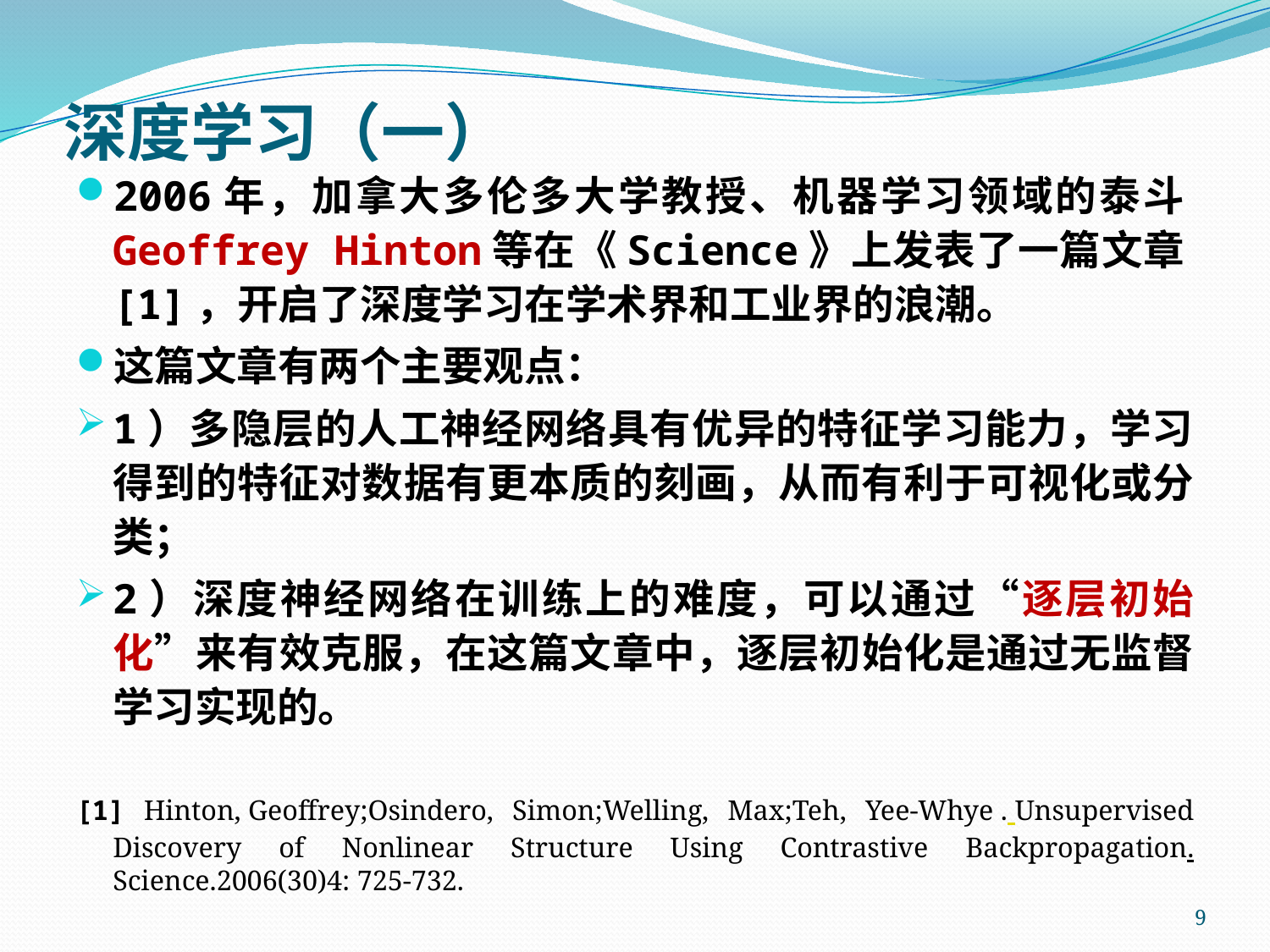

# 深度学习（一）
2006年，加拿大多伦多大学教授、机器学习领域的泰斗Geoffrey Hinton等在《Science》上发表了一篇文章[1]，开启了深度学习在学术界和工业界的浪潮。
这篇文章有两个主要观点：
1）多隐层的人工神经网络具有优异的特征学习能力，学习得到的特征对数据有更本质的刻画，从而有利于可视化或分类；
2）深度神经网络在训练上的难度，可以通过“逐层初始化”来有效克服，在这篇文章中，逐层初始化是通过无监督学习实现的。

[1] Hinton, Geoffrey;Osindero, Simon;Welling, Max;Teh, Yee-Whye . Unsupervised Discovery of Nonlinear Structure Using Contrastive Backpropagation. Science.2006(30)4: 725-732.
9